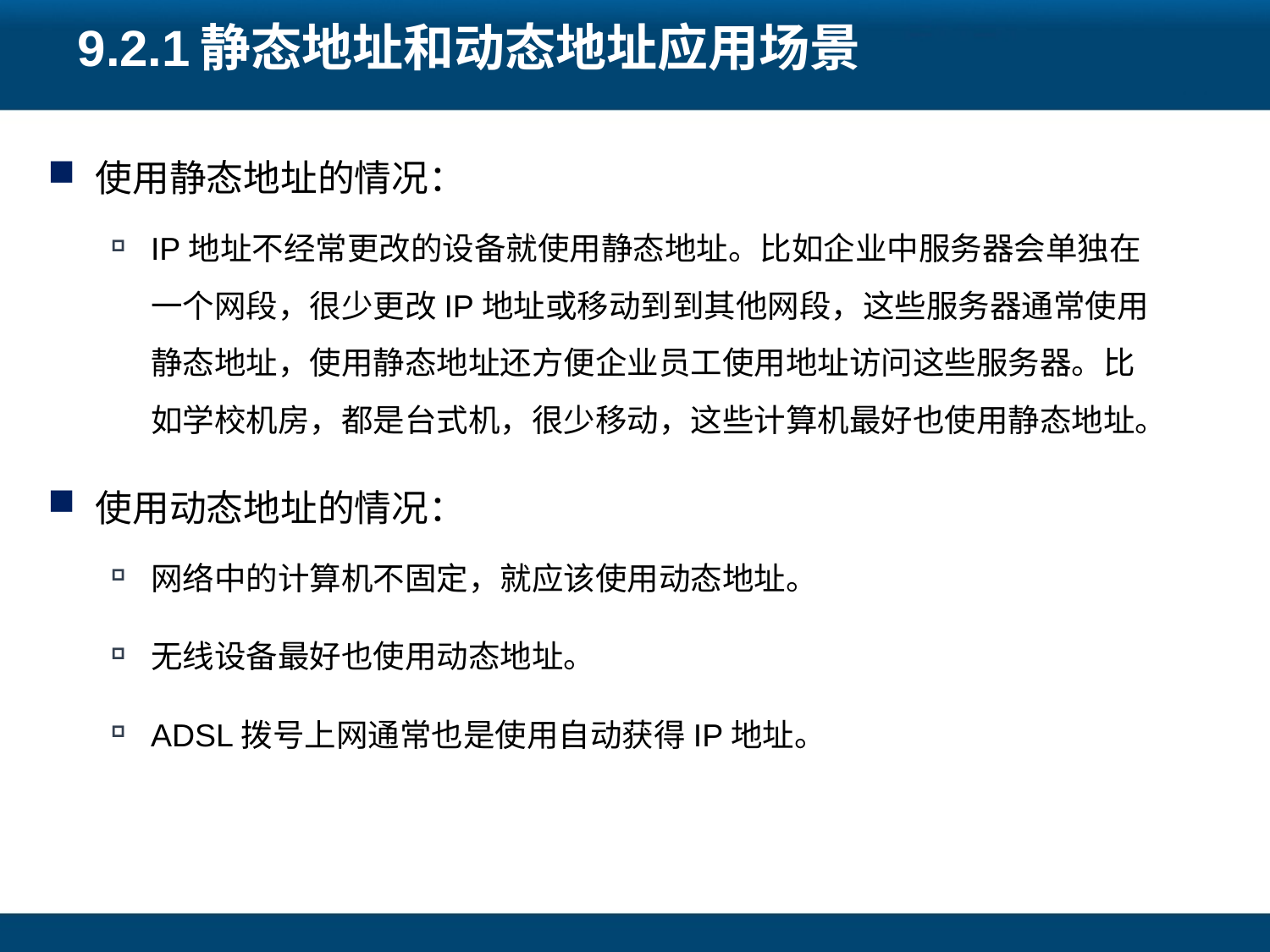

# 9.2.1静态地址和动态地址应用场景
使用静态地址的情况：
IP地址不经常更改的设备就使用静态地址。比如企业中服务器会单独在一个网段，很少更改IP地址或移动到到其他网段，这些服务器通常使用静态地址，使用静态地址还方便企业员工使用地址访问这些服务器。比如学校机房，都是台式机，很少移动，这些计算机最好也使用静态地址。
使用动态地址的情况：
网络中的计算机不固定，就应该使用动态地址。
无线设备最好也使用动态地址。
ADSL拨号上网通常也是使用自动获得IP地址。